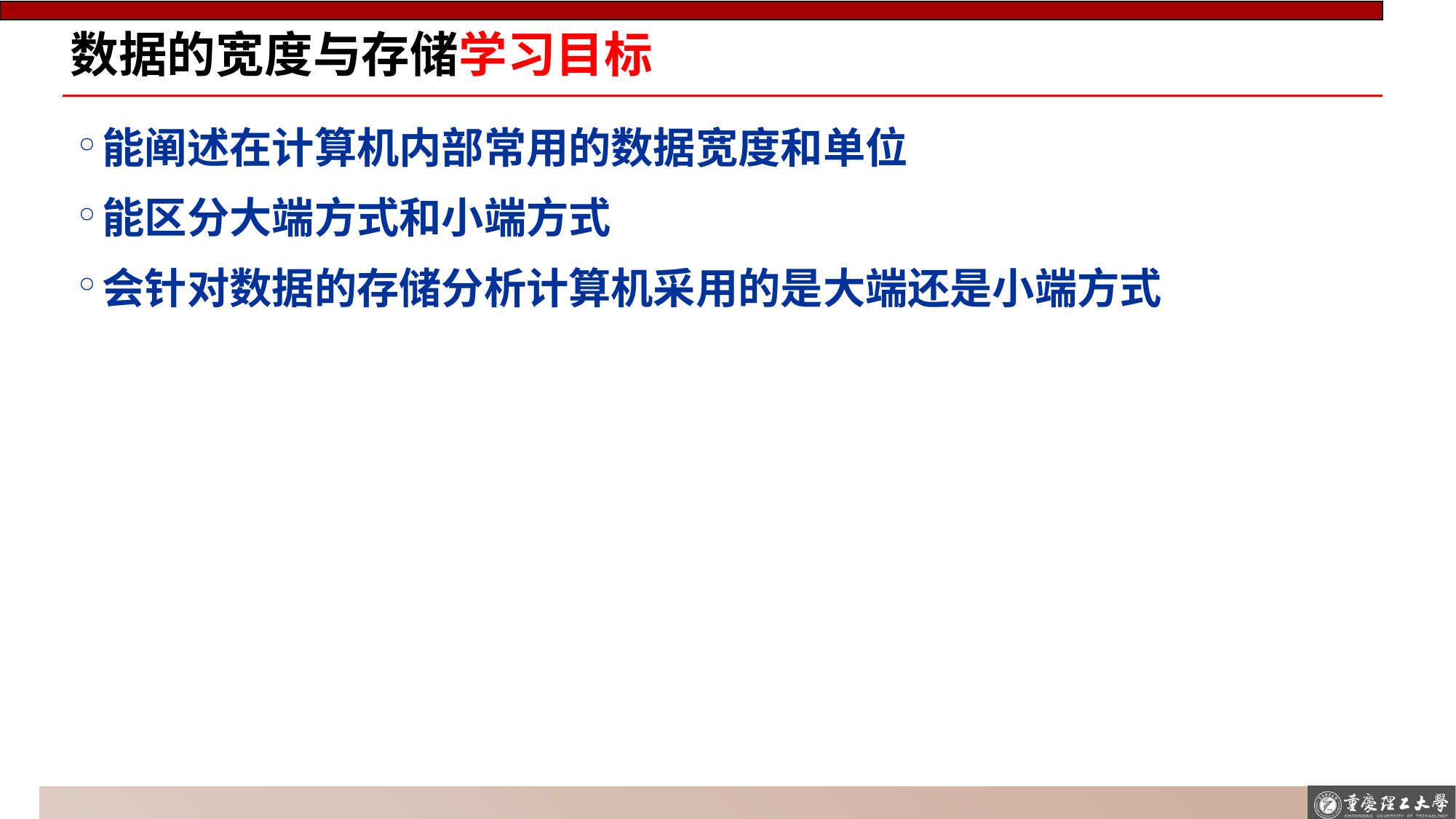

# 数据的宽度与存储学习目标
能阐述在计算机内部常用的数据宽度和单位
能区分大端方式和小端方式
会针对数据的存储分析计算机采用的是大端还是小端方式